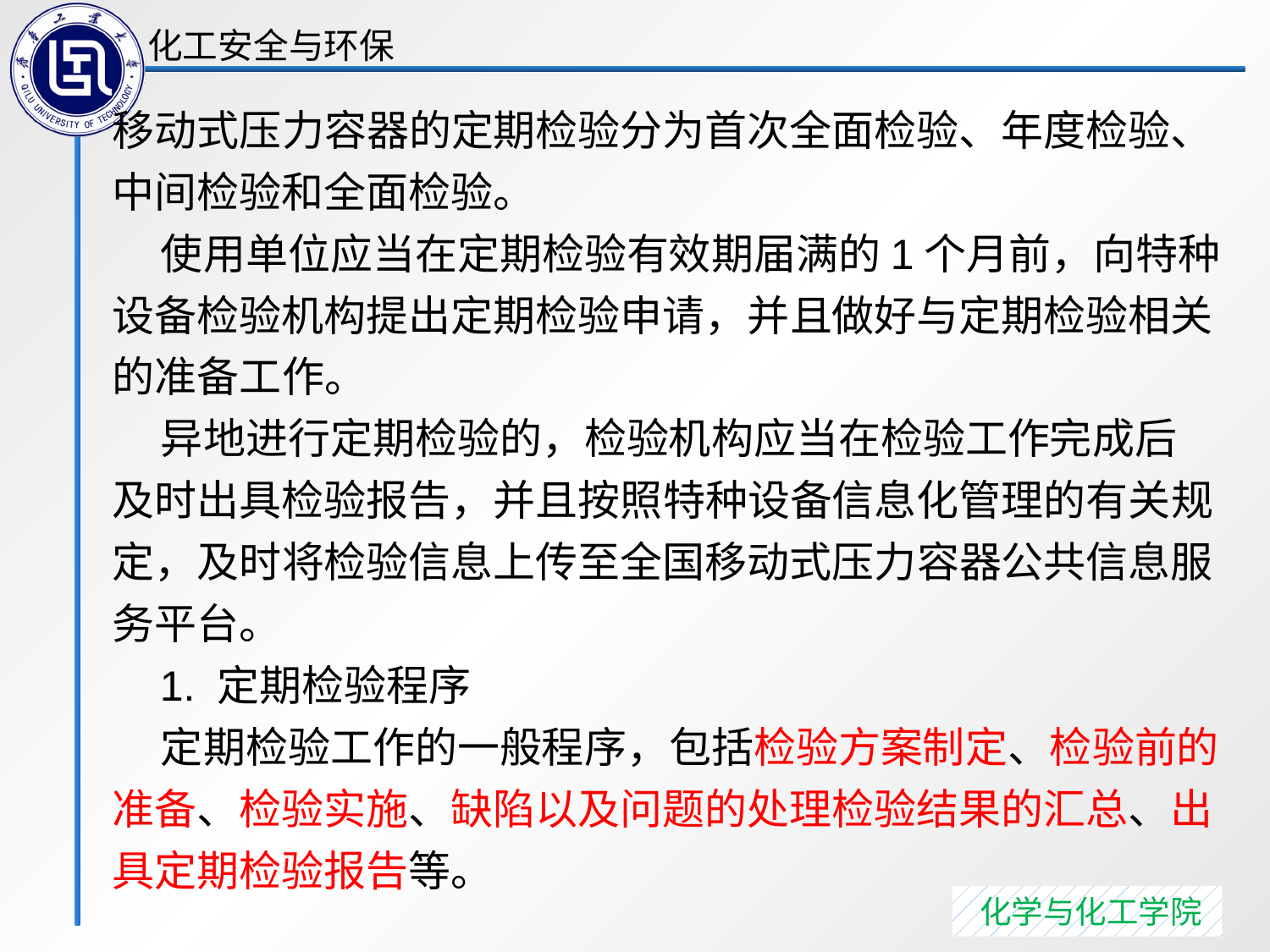

移动式压力容器的定期检验分为首次全面检验、年度检验、中间检验和全面检验。
    使用单位应当在定期检验有效期届满的1个月前，向特种设备检验机构提出定期检验申请，并且做好与定期检验相关的准备工作。
    异地进行定期检验的，检验机构应当在检验工作完成后
及时出具检验报告，并且按照特种设备信息化管理的有关规定，及时将检验信息上传至全国移动式压力容器公共信息服务平台。
    1. 定期检验程序
    定期检验工作的一般程序，包括检验方案制定、检验前的准备、检验实施、缺陷以及问题的处理检验结果的汇总、出具定期检验报告等。